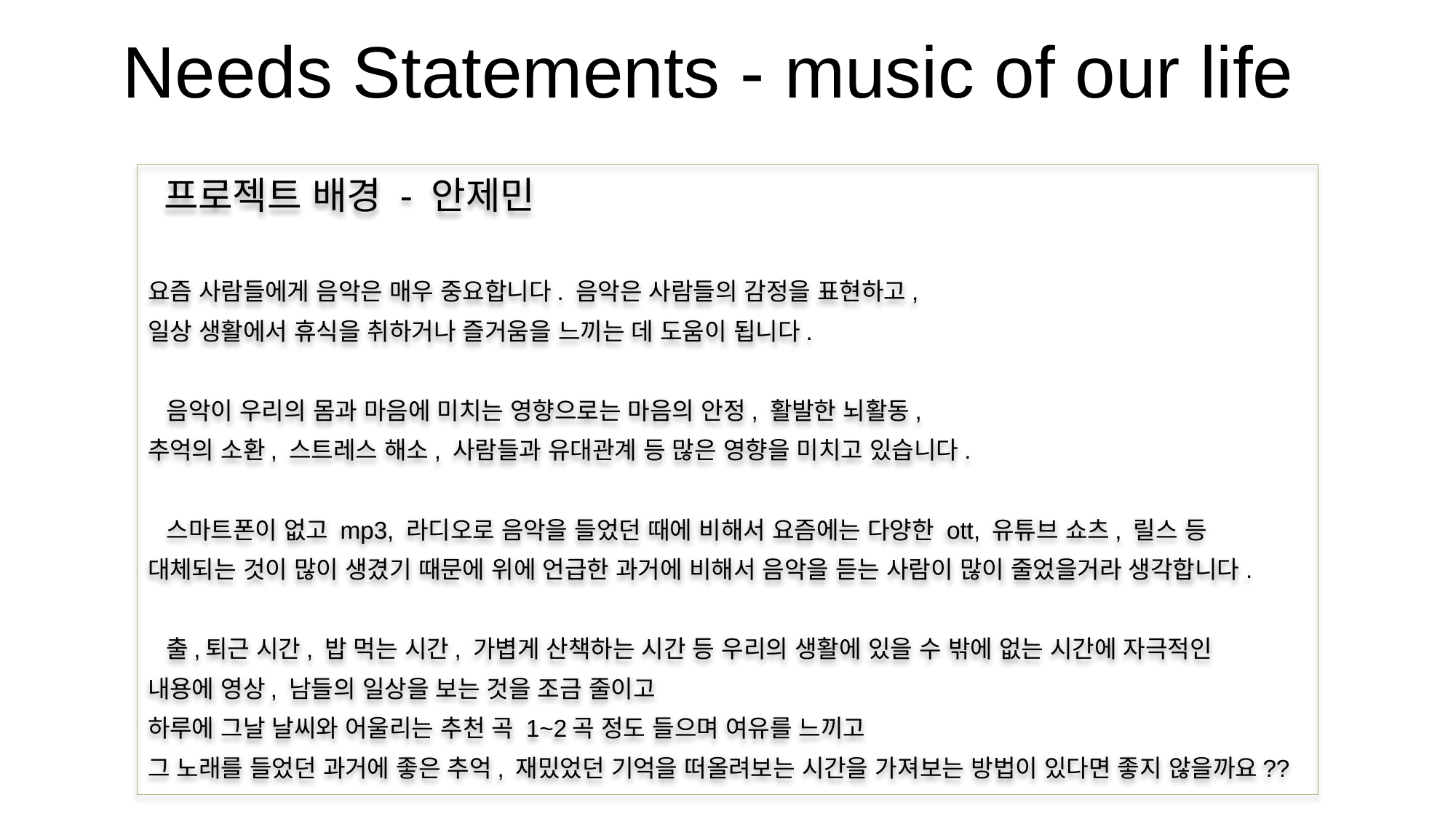

# Needs Statements - music of our life
 프로젝트 배경 - 안제민

요즘 사람들에게 음악은 매우 중요합니다. 음악은 사람들의 감정을 표현하고,
일상 생활에서 휴식을 취하거나 즐거움을 느끼는 데 도움이 됩니다.

  음악이 우리의 몸과 마음에 미치는 영향으로는 마음의 안정, 활발한 뇌활동,
추억의 소환, 스트레스 해소, 사람들과 유대관계 등 많은 영향을 미치고 있습니다.

  스마트폰이 없고 mp3, 라디오로 음악을 들었던 때에 비해서 요즘에는 다양한 ott, 유튜브 쇼츠, 릴스 등
대체되는 것이 많이 생겼기 때문에 위에 언급한 과거에 비해서 음악을 듣는 사람이 많이 줄었을거라 생각합니다.

  출,퇴근 시간, 밥 먹는 시간, 가볍게 산책하는 시간 등 우리의 생활에 있을 수 밖에 없는 시간에 자극적인
내용에 영상, 남들의 일상을 보는 것을 조금 줄이고
하루에 그날 날씨와 어울리는 추천 곡 1~2곡 정도 들으며 여유를 느끼고
그 노래를 들었던 과거에 좋은 추억, 재밌었던 기억을 떠올려보는 시간을 가져보는 방법이 있다면 좋지 않을까요??